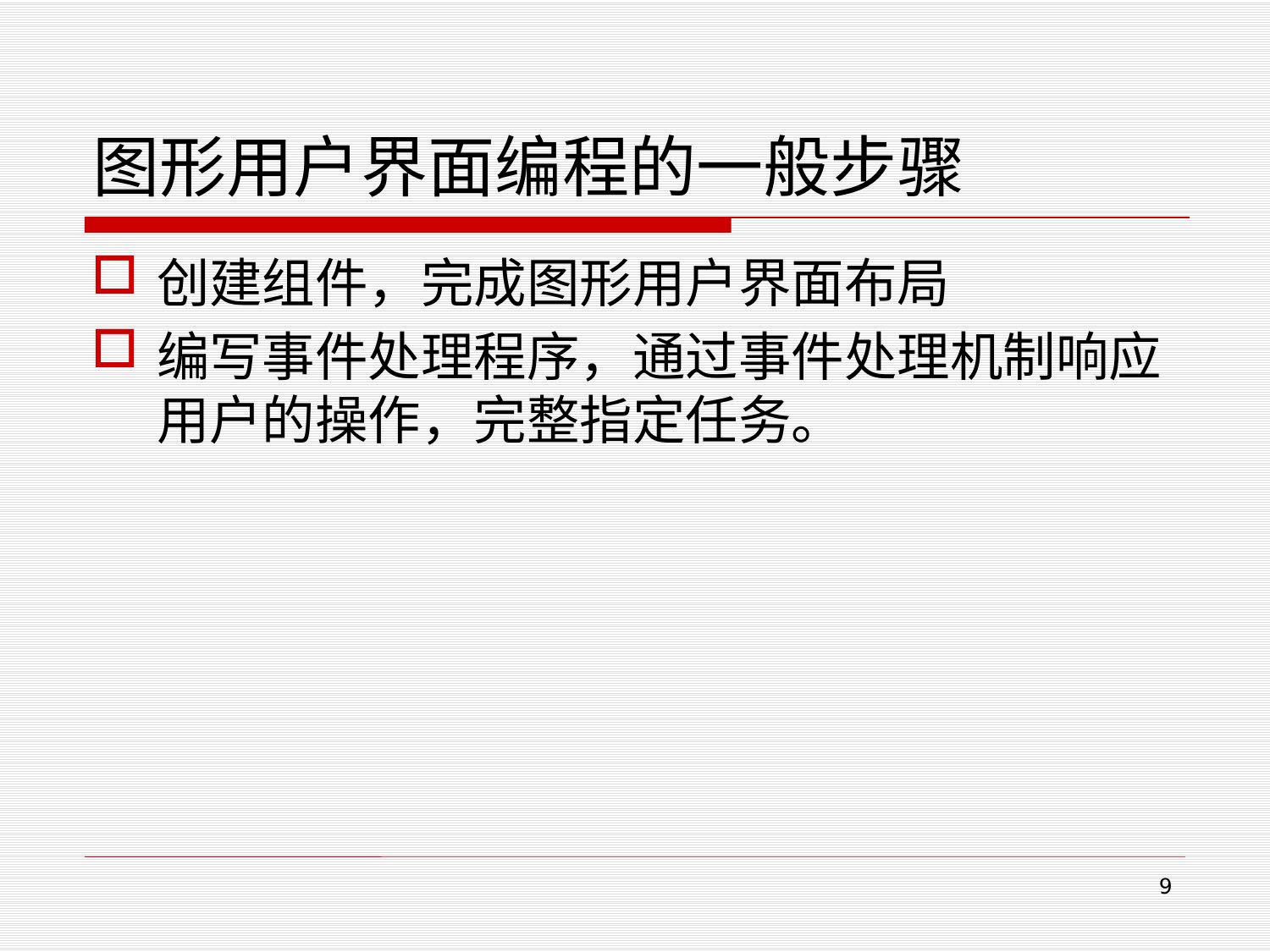

# 图形用户界面编程的一般步骤
创建组件，完成图形用户界面布局
编写事件处理程序，通过事件处理机制响应用户的操作，完整指定任务。
9